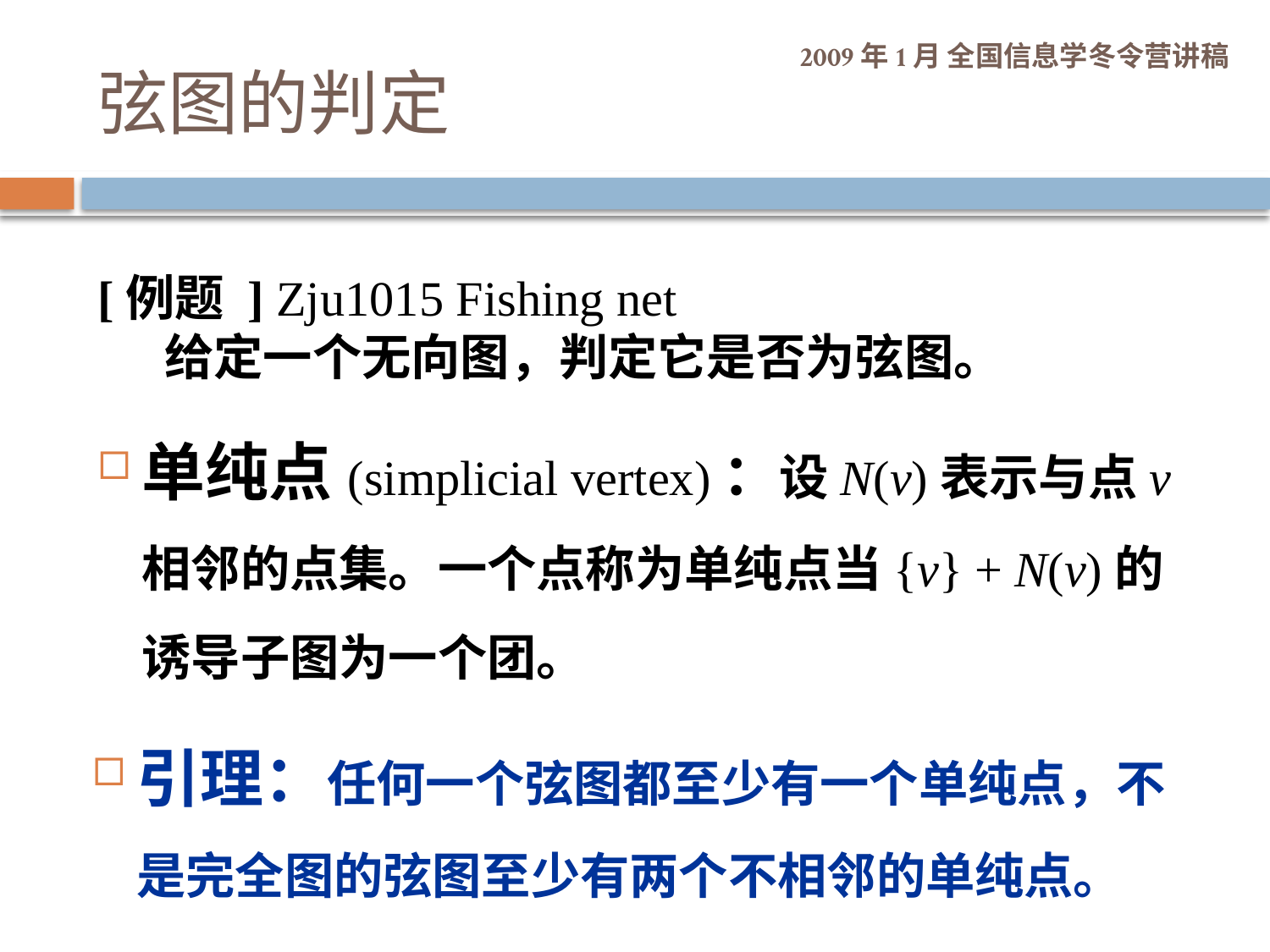

# 弦图的判定
[例题 ] Zju1015 Fishing net
     给定一个无向图，判定它是否为弦图。

单纯点(simplicial vertex)：设N(v)表示与点v相邻的点集。一个点称为单纯点当{v} + N(v)的诱导子图为一个团。

引理：任何一个弦图都至少有一个单纯点，不是完全图的弦图至少有两个不相邻的单纯点。